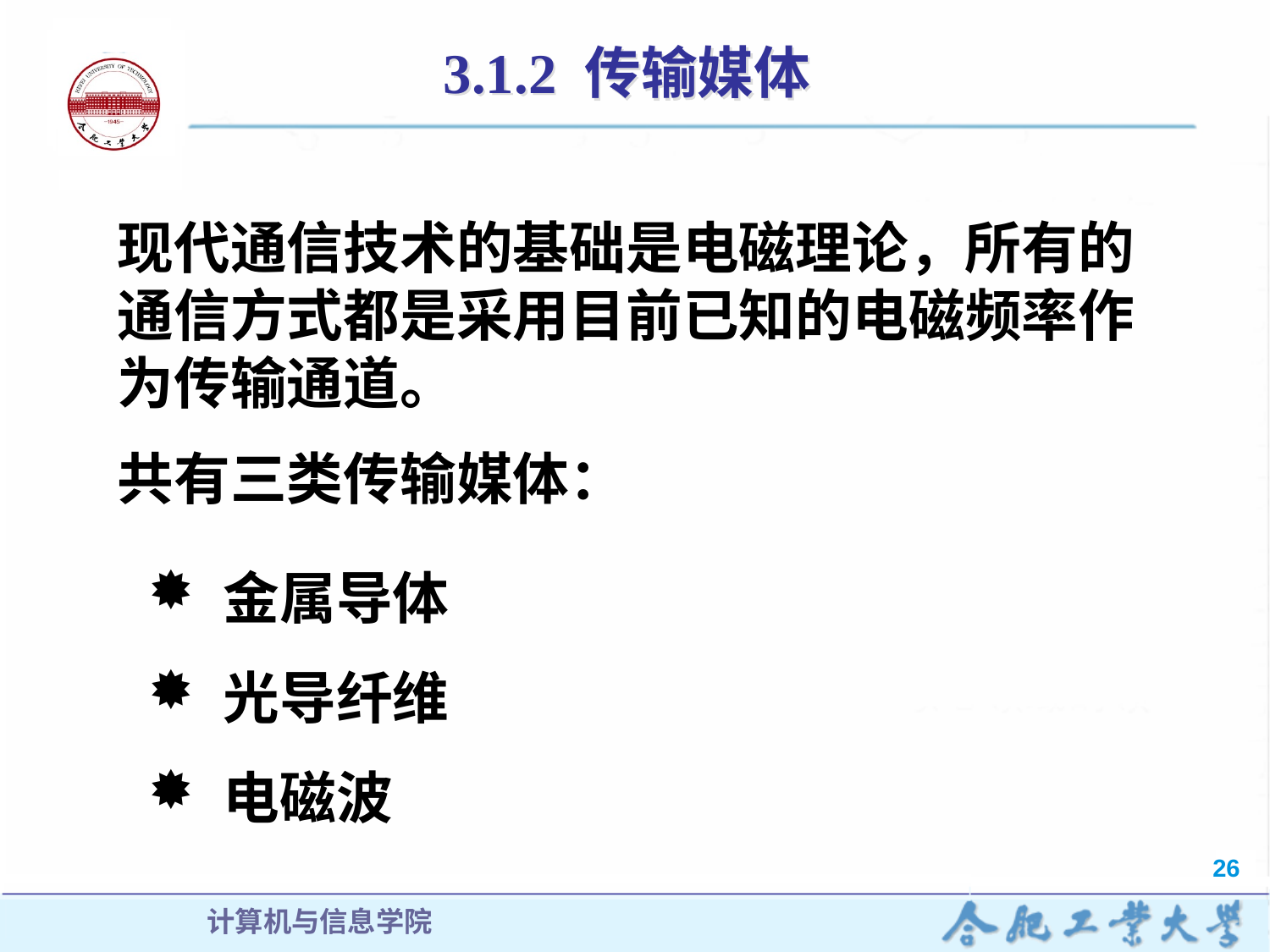

# 3.1.2 传输媒体
现代通信技术的基础是电磁理论，所有的通信方式都是采用目前已知的电磁频率作为传输通道。
共有三类传输媒体：
 金属导体
 光导纤维
 电磁波